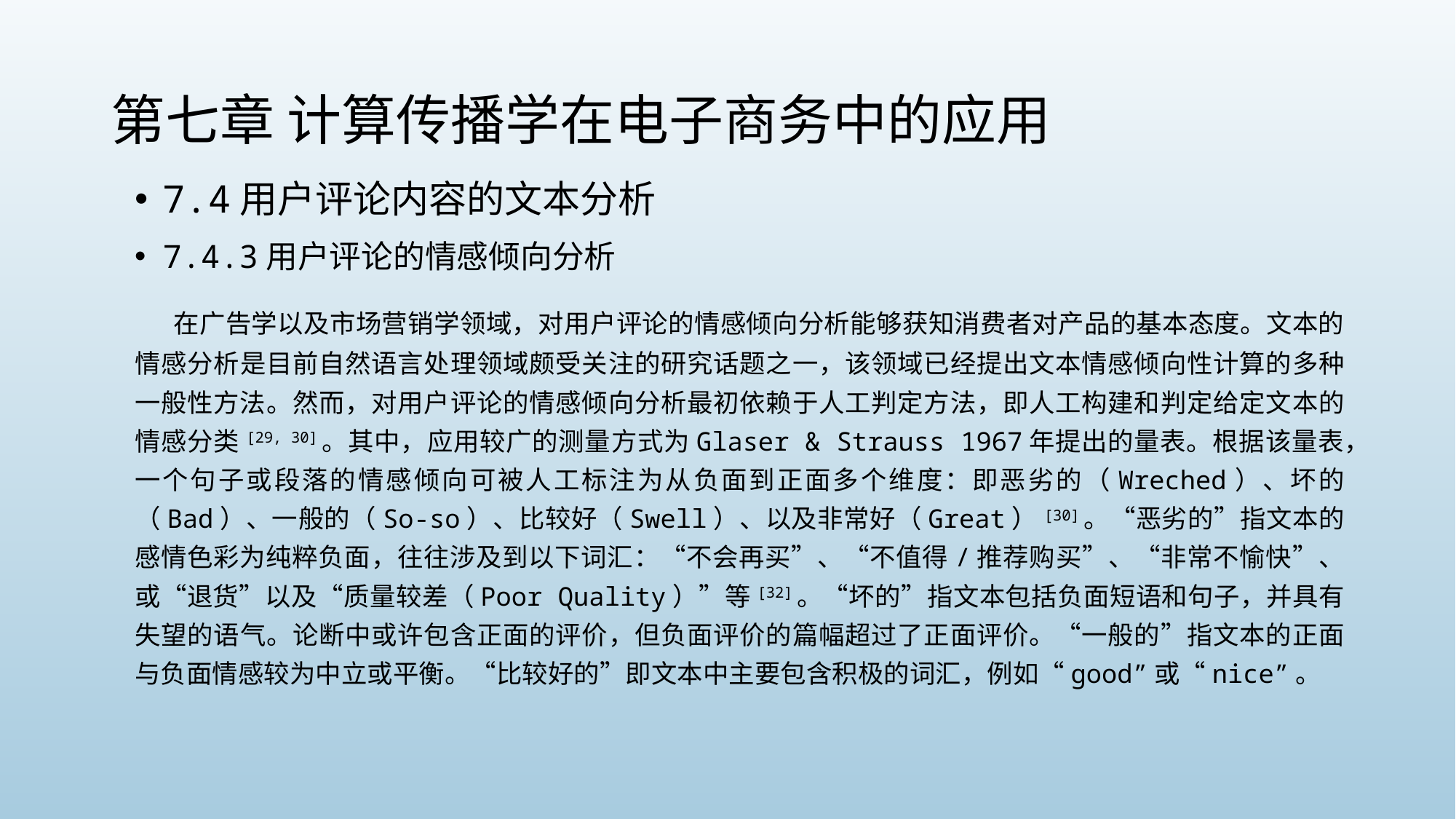

# 第七章 计算传播学在电子商务中的应用
7.4用户评论内容的文本分析
7.4.3用户评论的情感倾向分析
    在广告学以及市场营销学领域，对用户评论的情感倾向分析能够获知消费者对产品的基本态度。文本的情感分析是目前自然语言处理领域颇受关注的研究话题之一，该领域已经提出文本情感倾向性计算的多种一般性方法。然而，对用户评论的情感倾向分析最初依赖于人工判定方法，即人工构建和判定给定文本的情感分类[29, 30]。其中，应用较广的测量方式为Glaser & Strauss 1967年提出的量表。根据该量表，一个句子或段落的情感倾向可被人工标注为从负面到正面多个维度：即恶劣的（Wreched）、坏的（Bad）、一般的（So-so）、比较好（Swell）、以及非常好（Great）[30]。“恶劣的”指文本的感情色彩为纯粹负面，往往涉及到以下词汇：“不会再买”、“不值得/推荐购买”、“非常不愉快”、或“退货”以及“质量较差（Poor Quality）”等[32]。“坏的”指文本包括负面短语和句子，并具有失望的语气。论断中或许包含正面的评价，但负面评价的篇幅超过了正面评价。“一般的”指文本的正面与负面情感较为中立或平衡。“比较好的”即文本中主要包含积极的词汇，例如“good”或“nice”。